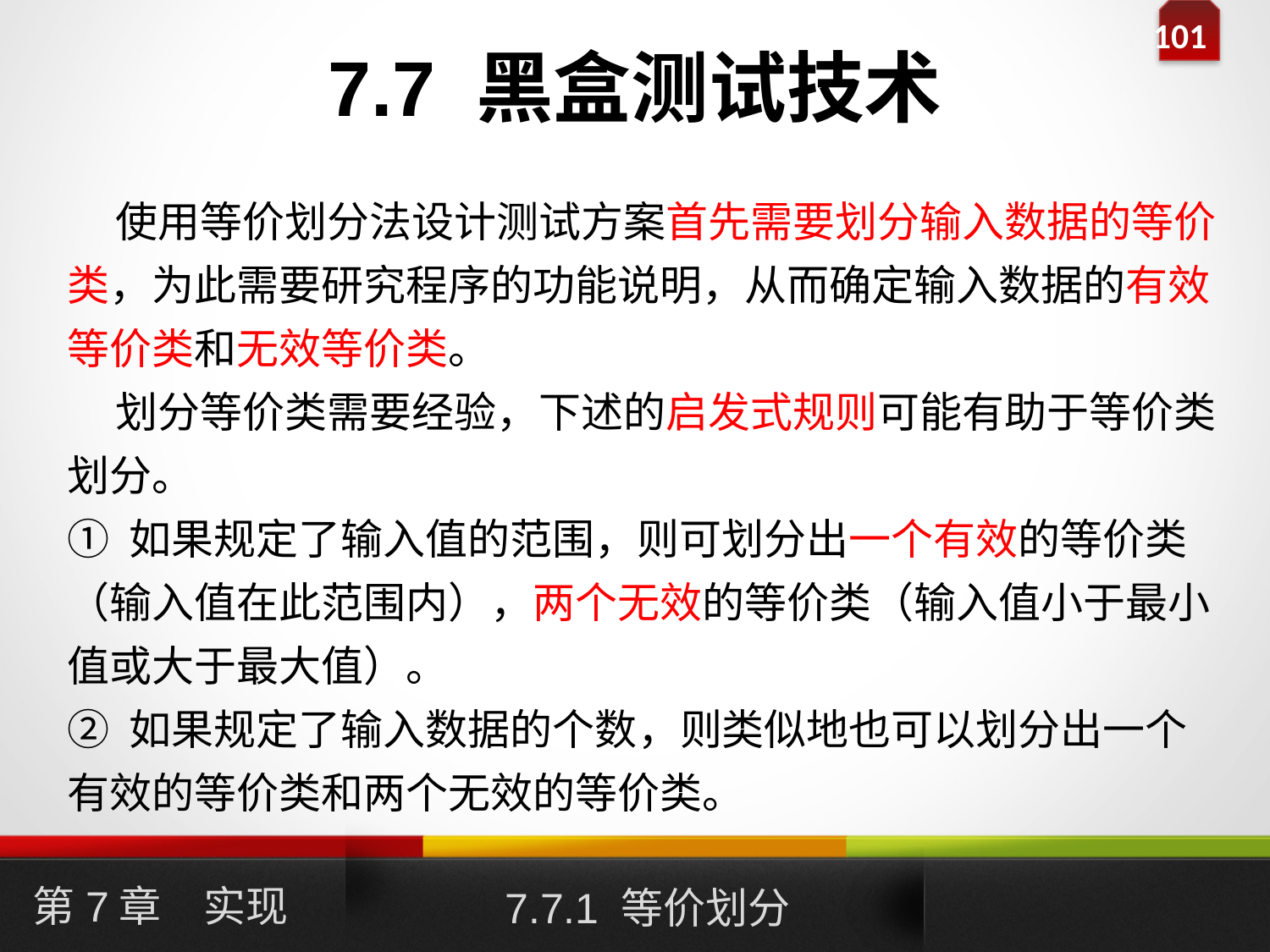

# 7.7 黑盒测试技术
    使用等价划分法设计测试方案首先需要划分输入数据的等价类，为此需要研究程序的功能说明，从而确定输入数据的有效等价类和无效等价类。
    划分等价类需要经验，下述的启发式规则可能有助于等价类划分。
① 如果规定了输入值的范围，则可划分出一个有效的等价类（输入值在此范围内），两个无效的等价类（输入值小于最小值或大于最大值）。
② 如果规定了输入数据的个数，则类似地也可以划分出一个有效的等价类和两个无效的等价类。
第7章　实现
7.7.1 等价划分